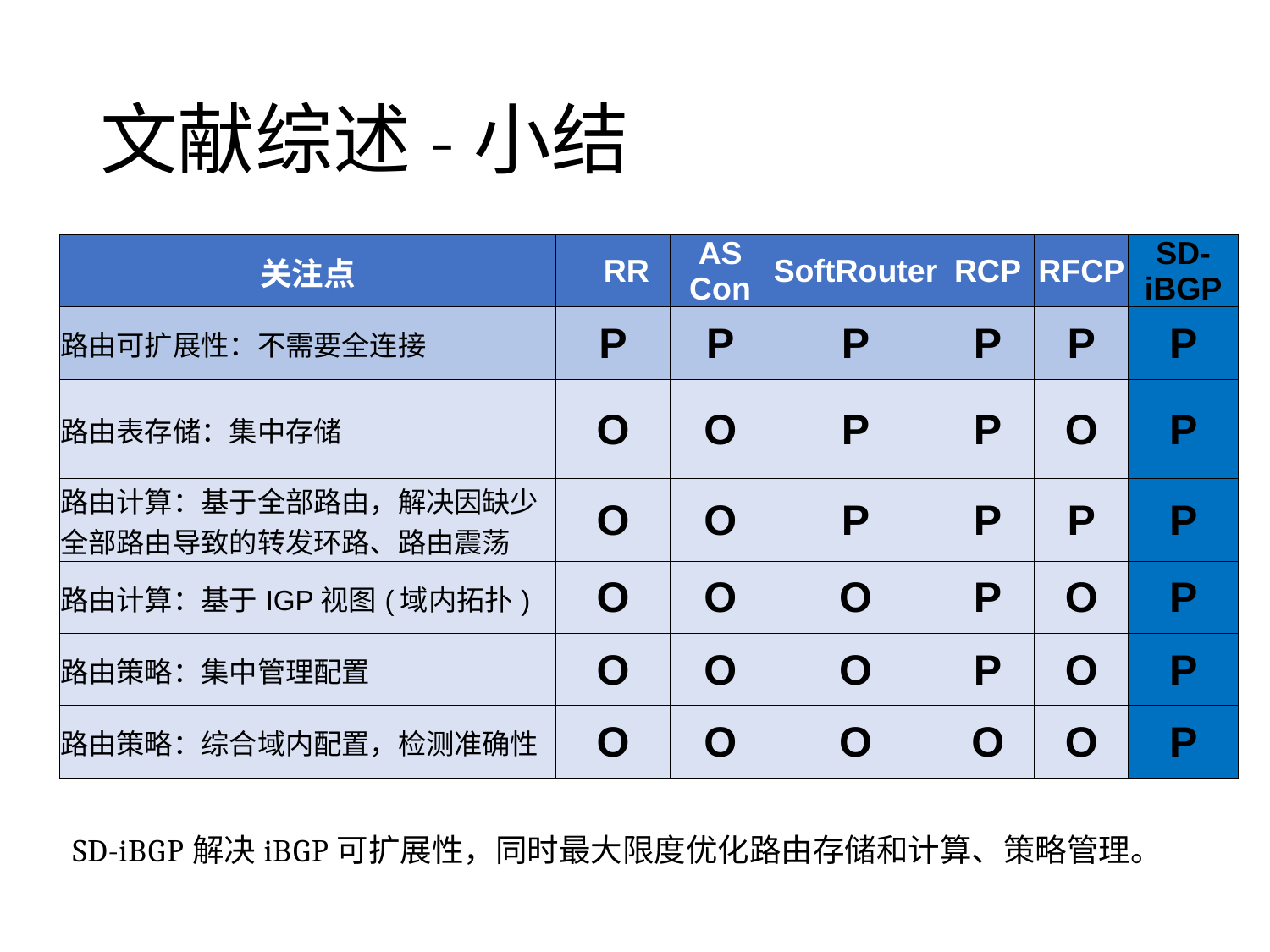

# 文献综述-小结
| 关注点 | RR | AS Con | SoftRouter | RCP | RFCP | SD-iBGP |
| --- | --- | --- | --- | --- | --- | --- |
| 路由可扩展性：不需要全连接 | P | P | P | P | P | P |
| 路由表存储：集中存储 | O | O | P | P | O | P |
| 路由计算：基于全部路由，解决因缺少 全部路由导致的转发环路、路由震荡 | O | O | P | P | P | P |
| 路由计算：基于IGP视图(域内拓扑) | O | O | O | P | O | P |
| 路由策略：集中管理配置 | O | O | O | P | O | P |
| 路由策略：综合域内配置，检测准确性 | O | O | O | O | O | P |
SD-iBGP解决iBGP可扩展性，同时最大限度优化路由存储和计算、策略管理。